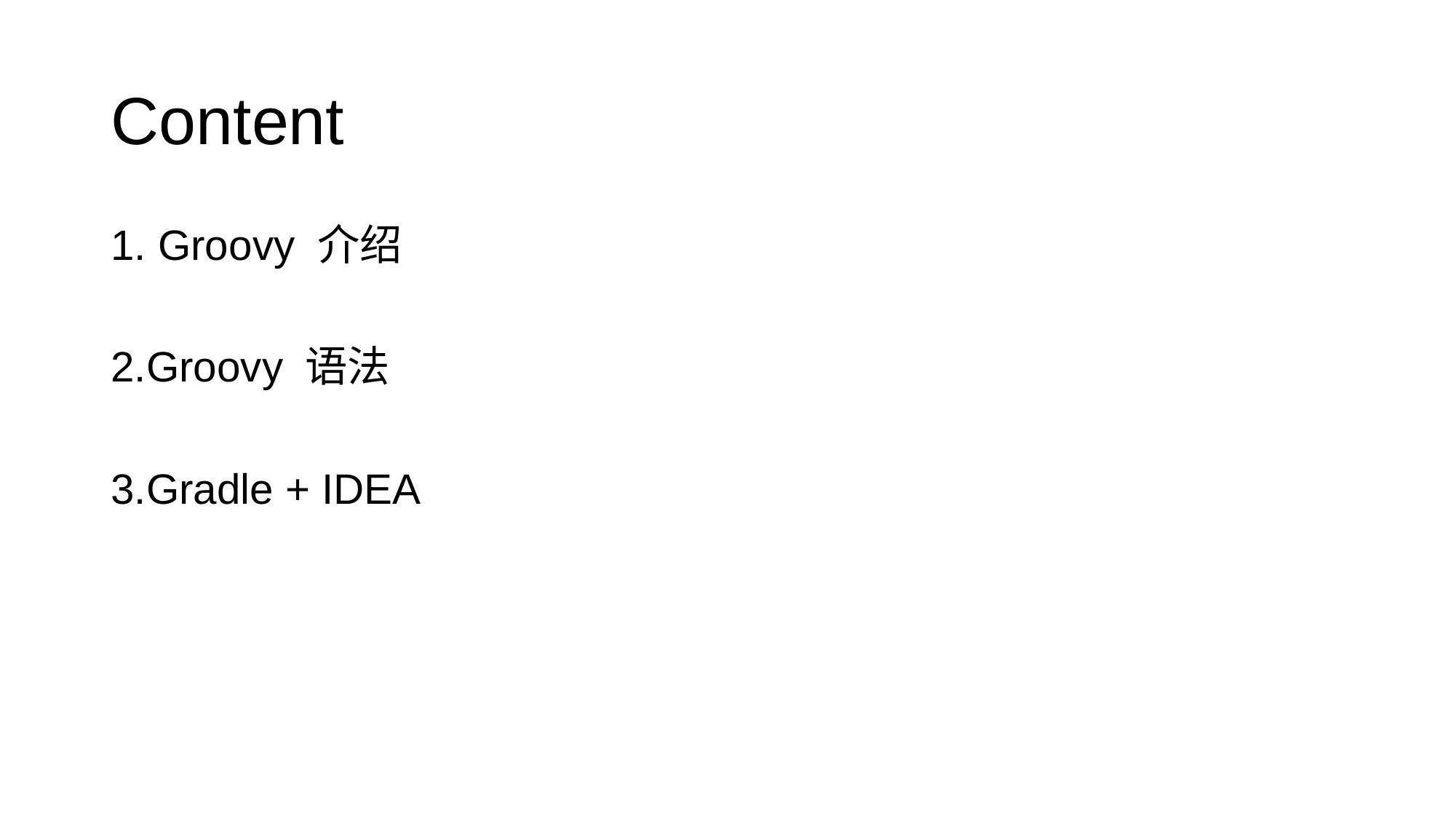

# Content
1. Groovy 介绍

2.Groovy 语法

3.Gradle + IDEA